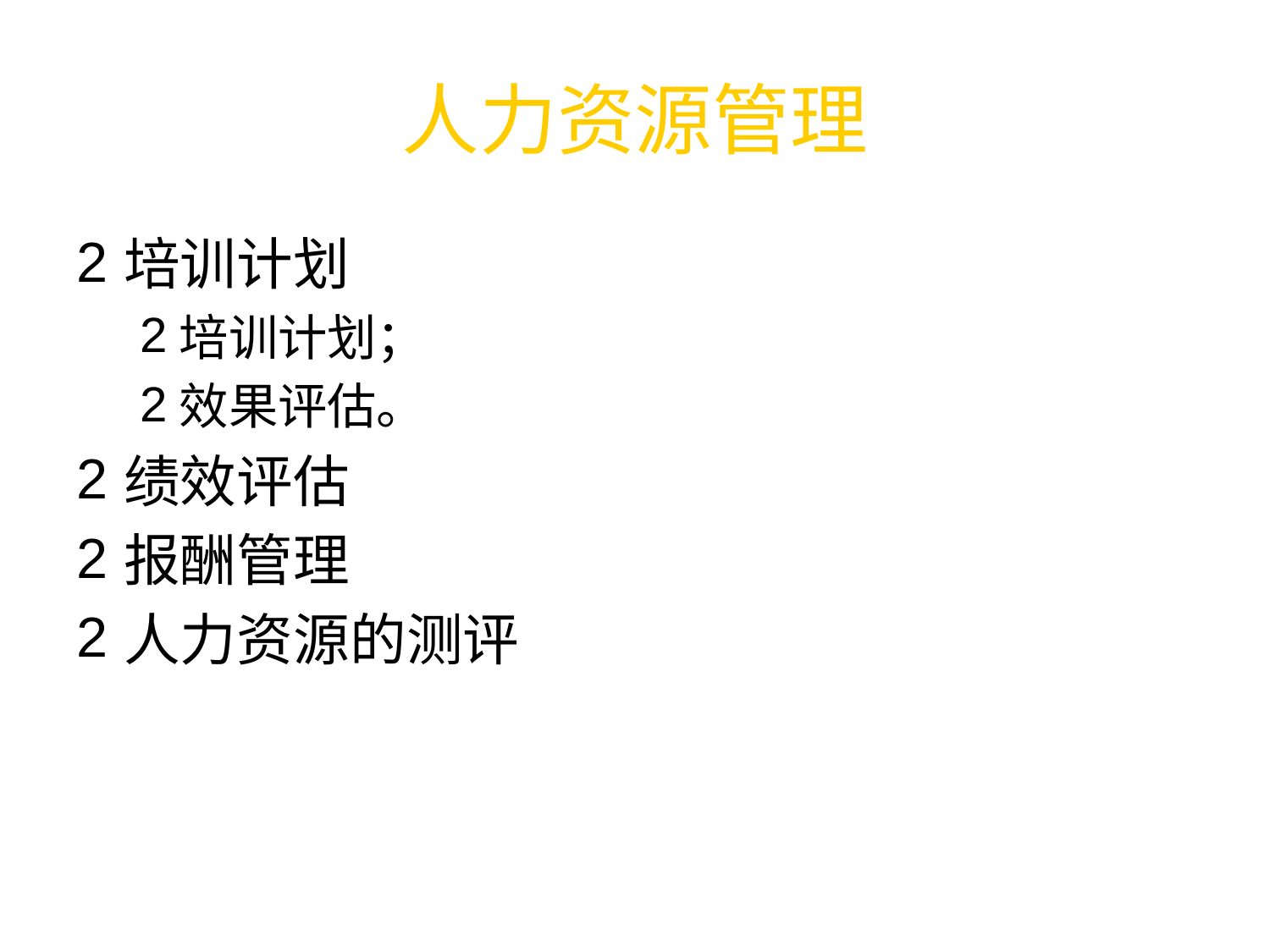

# 人力资源管理
培训计划
培训计划；
效果评估。
绩效评估
报酬管理
人力资源的测评